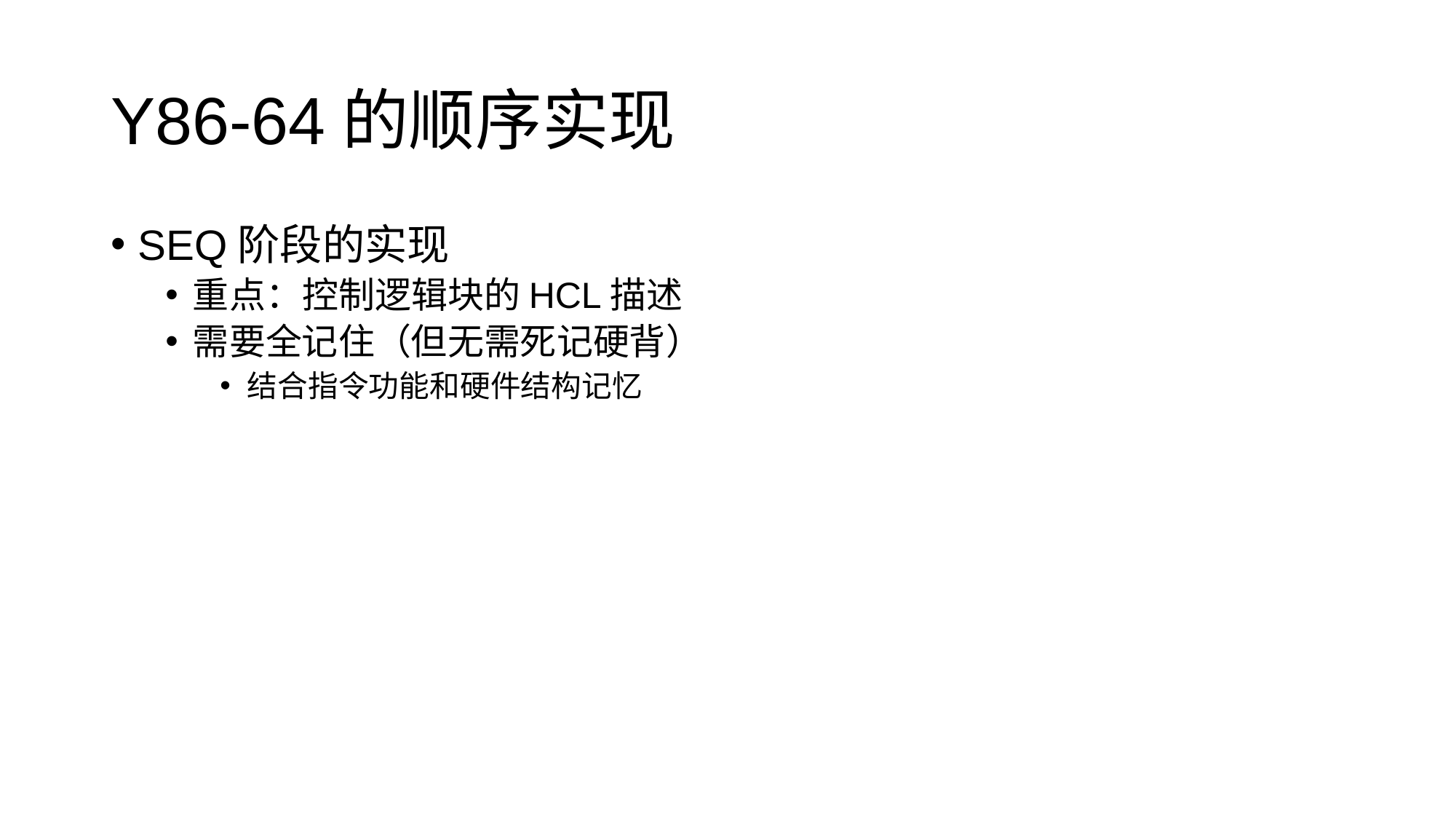

# Y86-64的顺序实现
SEQ阶段的实现
重点：控制逻辑块的HCL描述
需要全记住（但无需死记硬背）
结合指令功能和硬件结构记忆